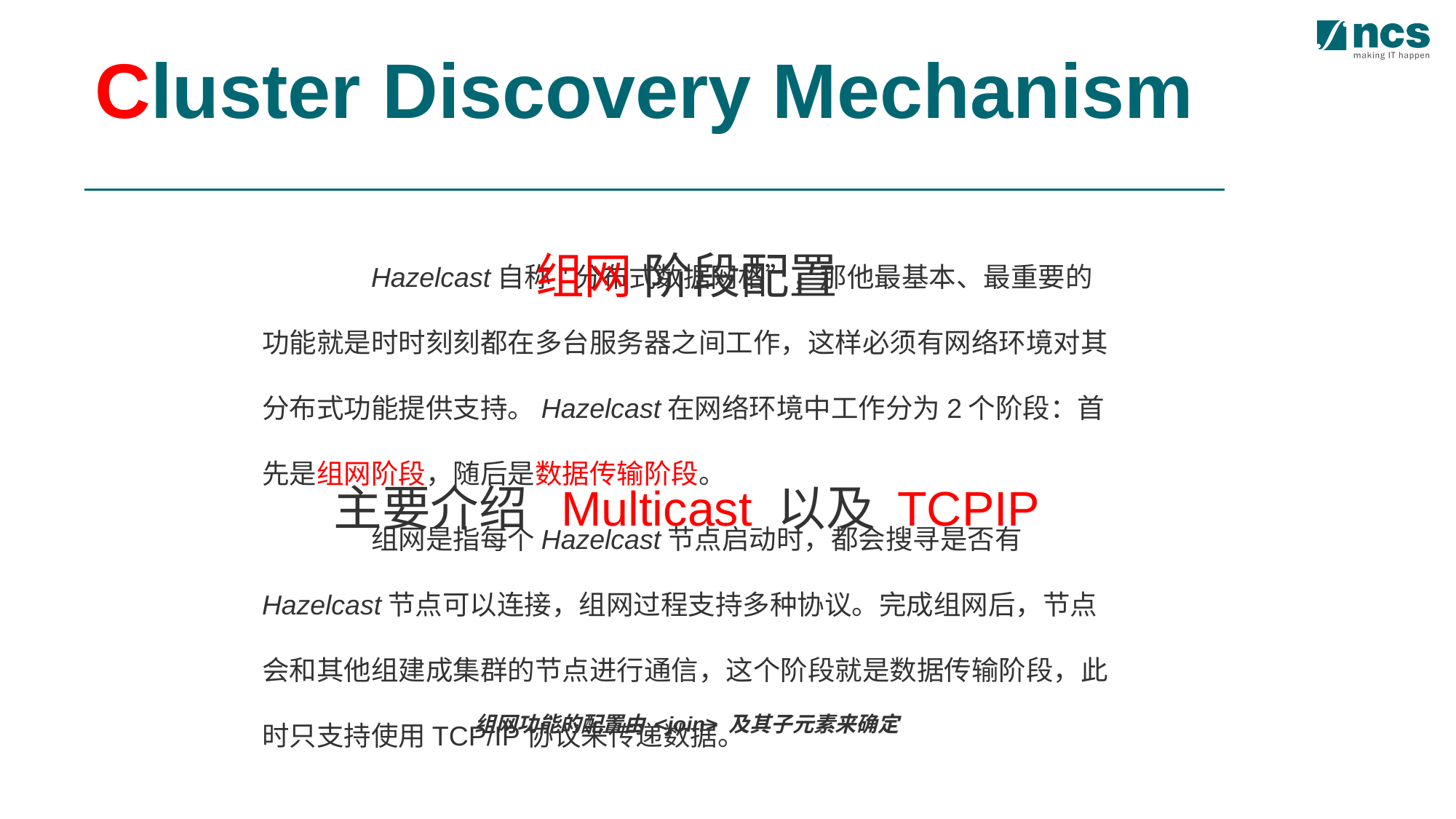

Cluster Discovery Mechanism
	Hazelcast自称"分布式数据网格”，那他最基本、最重要的功能就是时时刻刻都在多台服务器之间工作，这样必须有网络环境对其分布式功能提供支持。Hazelcast在网络环境中工作分为2个阶段：首先是组网阶段，随后是数据传输阶段。
    	组网是指每个Hazelcast节点启动时，都会搜寻是否有Hazelcast节点可以连接，组网过程支持多种协议。完成组网后，节点会和其他组建成集群的节点进行通信，这个阶段就是数据传输阶段，此时只支持使用TCP/IP协议来传递数据。

组网 阶段配置

主要介绍  Multicast 以及 TCPIP

组网功能的配置由 <join> 及其子元素来确定